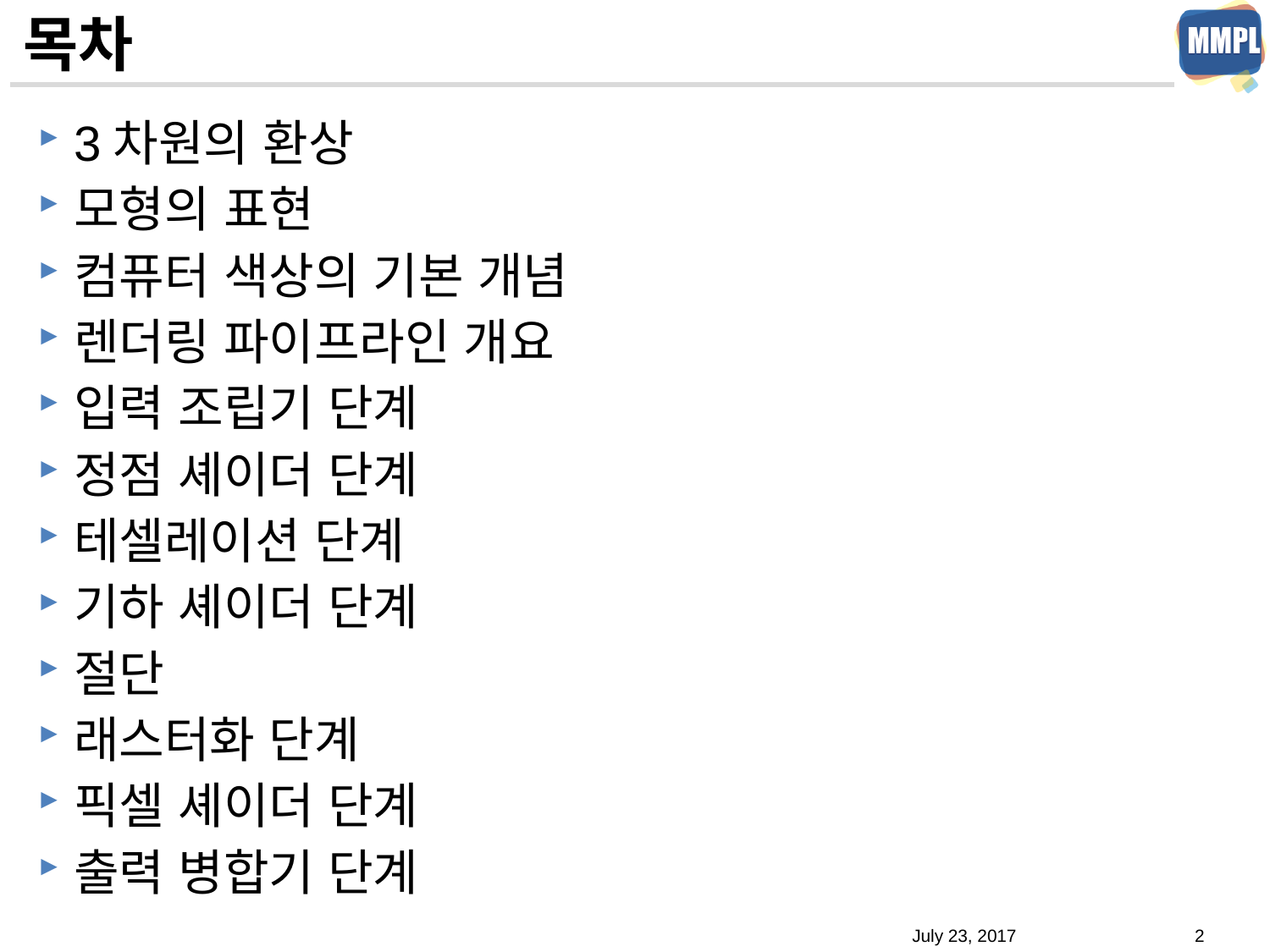

# 목차
3차원의 환상
모형의 표현
컴퓨터 색상의 기본 개념
렌더링 파이프라인 개요
입력 조립기 단계
정점 셰이더 단계
테셀레이션 단계
기하 셰이더 단계
절단
래스터화 단계
픽셀 셰이더 단계
출력 병합기 단계

July 23, 2017
2